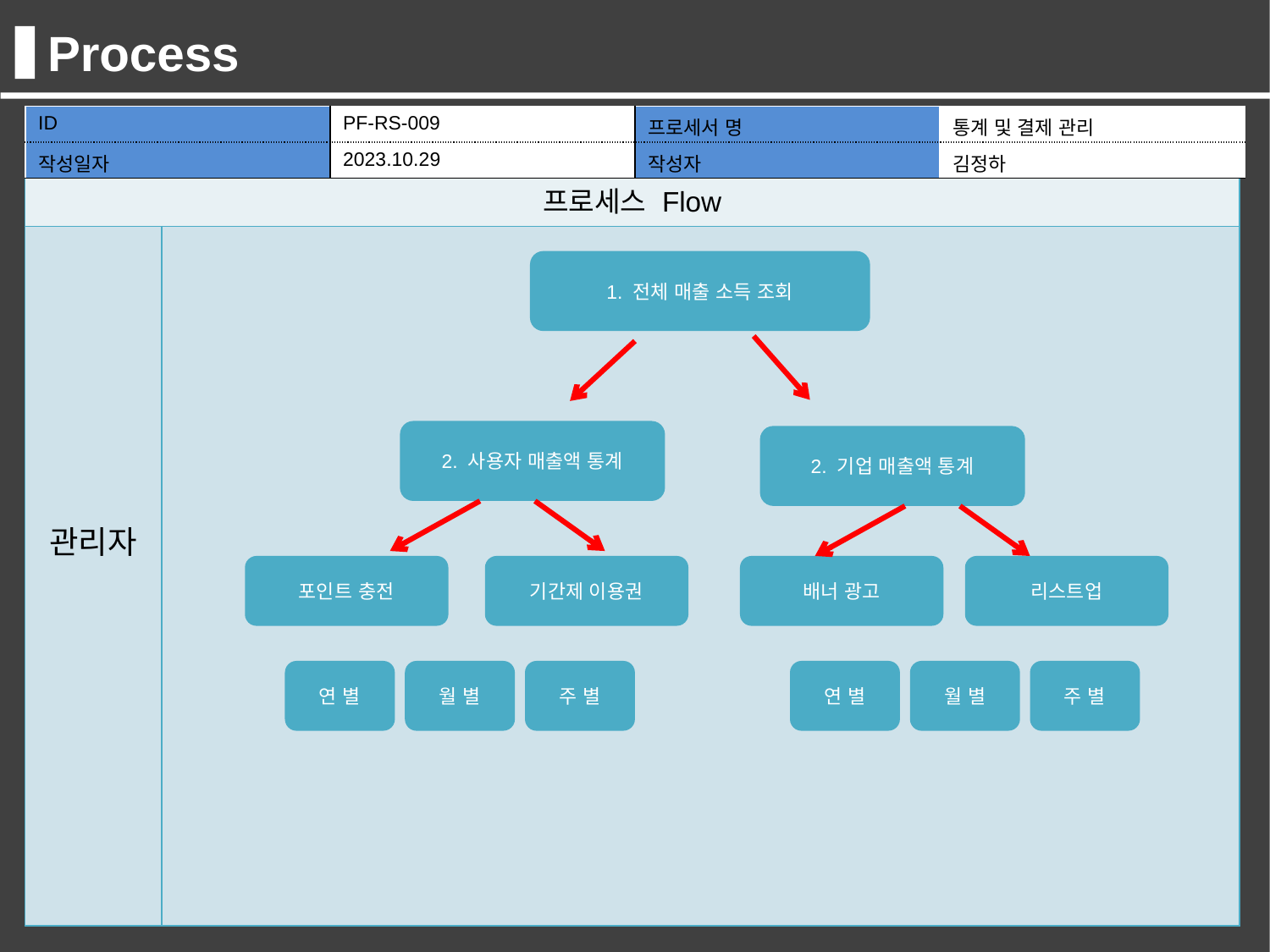

Process

| ID | PF-RS-009 | 프로세서 명 | 통계 및 결제 관리 |
| --- | --- | --- | --- |
| 작성일자 | 2023.10.29 | 작성자 | 김정하 |
| 프로세스 Flow |  |
| --- | --- |
| 관리자 |  |
1. 전체 매출 소득 조회
2. 사용자 매출액 통계
2. 기업 매출액 통계
포인트 충전
기간제 이용권
배너 광고
리스트업
연 별
월 별
주 별
연 별
월 별
주 별